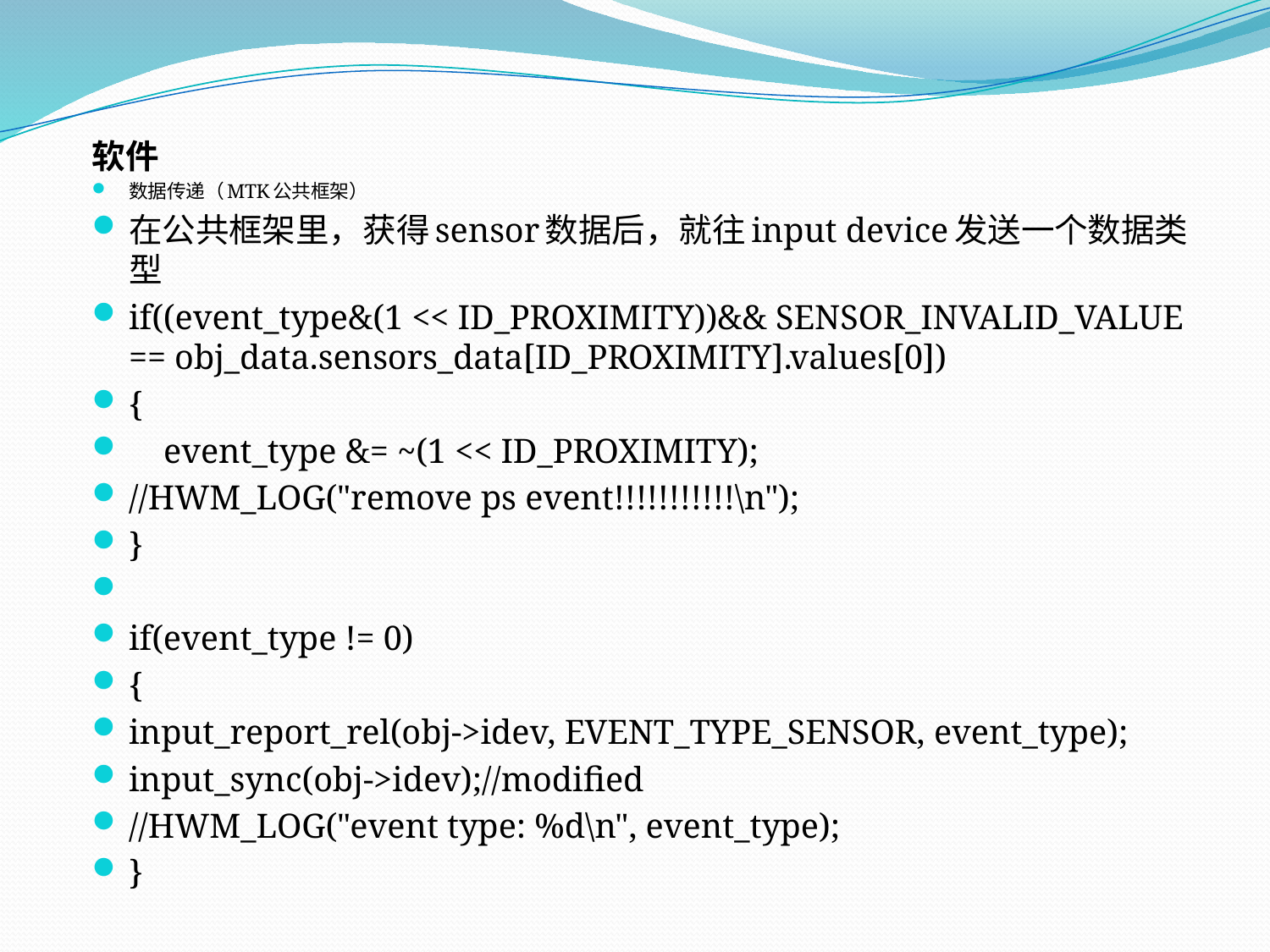

软件
数据传递（MTK公共框架）
在公共框架里，获得sensor数据后，就往input device发送一个数据类型
	if((event_type&(1 << ID_PROXIMITY))&& SENSOR_INVALID_VALUE == obj_data.sensors_data[ID_PROXIMITY].values[0])
	{
	    event_type &= ~(1 << ID_PROXIMITY);
		//HWM_LOG("remove ps event!!!!!!!!!!!\n");
	}

	if(event_type != 0)
	{
		input_report_rel(obj->idev, EVENT_TYPE_SENSOR, event_type);
		input_sync(obj->idev);//modified
		//HWM_LOG("event type: %d\n", event_type);
	}